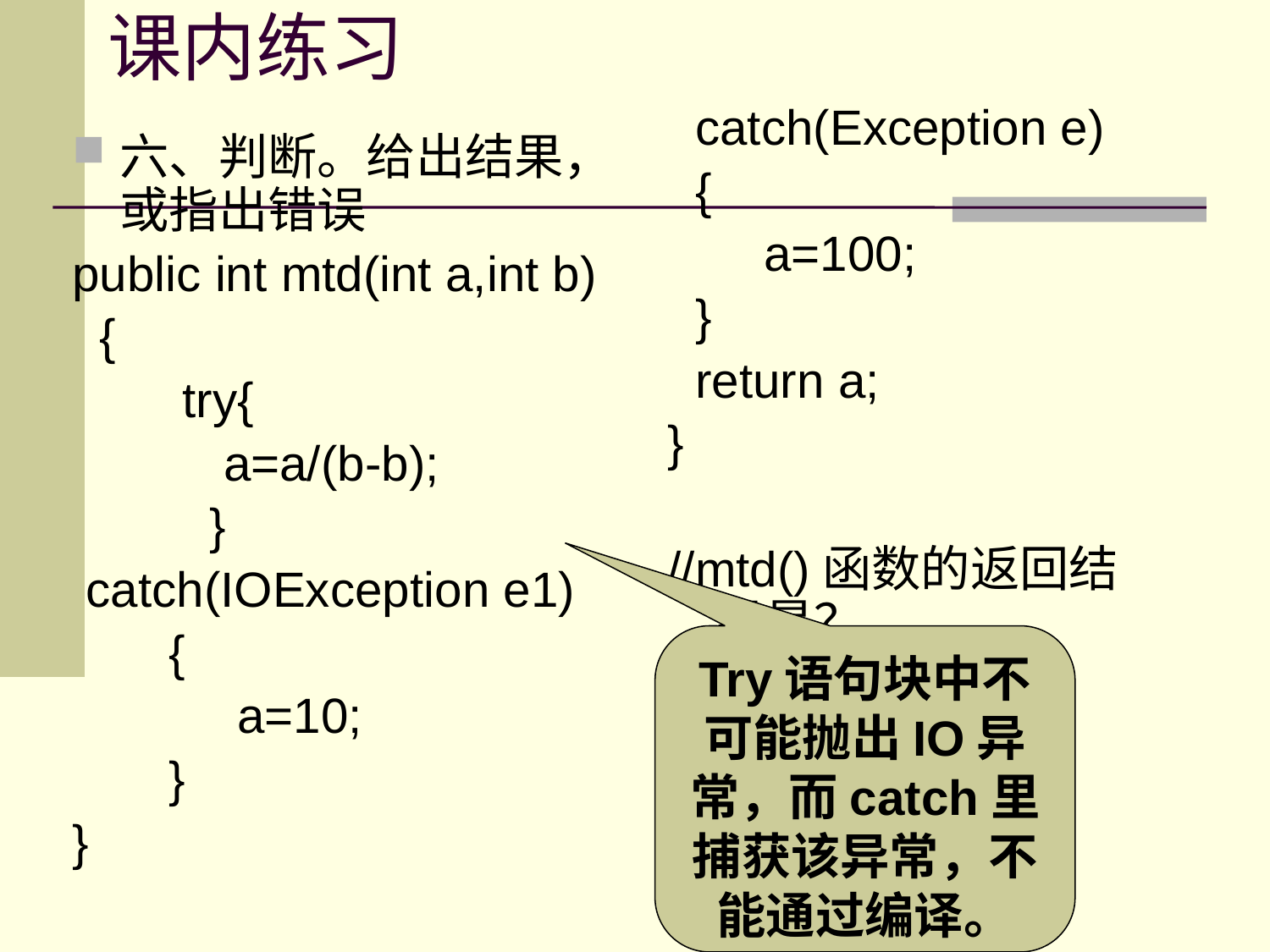

# 课内练习
  catch(Exception e)
  {
       a=100;
  }
  return a;
}

//mtd()函数的返回结果是？
六、判断。给出结果，或指出错误
public int mtd(int a,int b)
  {
        try{
           a=a/(b-b);
          }
 catch(IOException e1)
       {
            a=10;
       }
}
Try语句块中不可能抛出IO异常，而catch里捕获该异常，不能通过编译。